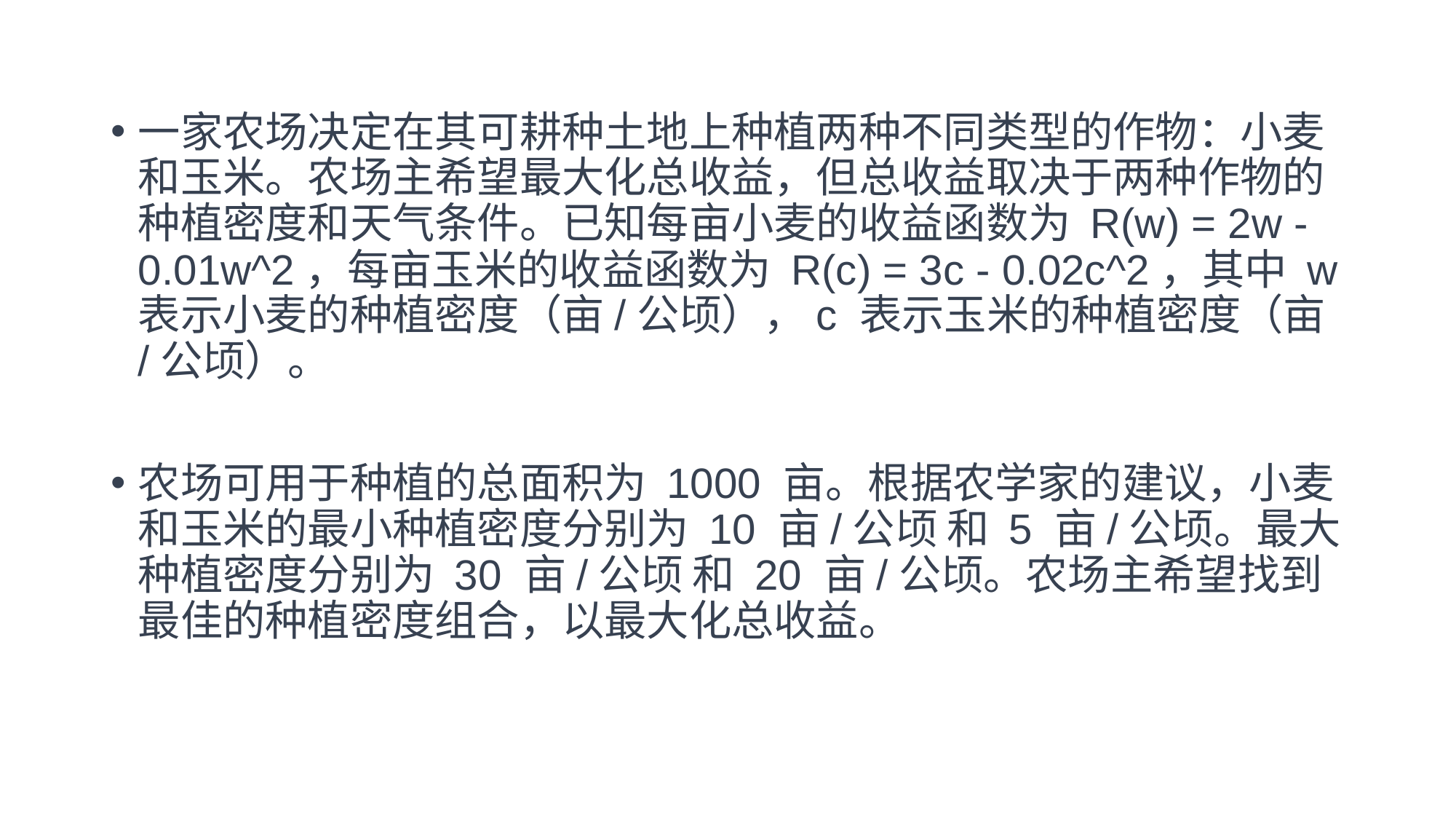

一家农场决定在其可耕种土地上种植两种不同类型的作物：小麦和玉米。农场主希望最大化总收益，但总收益取决于两种作物的种植密度和天气条件。已知每亩小麦的收益函数为 R(w) = 2w - 0.01w^2，每亩玉米的收益函数为 R(c) = 3c - 0.02c^2，其中 w 表示小麦的种植密度（亩/公顷），c 表示玉米的种植密度（亩/公顷）。

农场可用于种植的总面积为 1000 亩。根据农学家的建议，小麦和玉米的最小种植密度分别为 10 亩/公顷 和 5 亩/公顷。最大种植密度分别为 30 亩/公顷 和 20 亩/公顷。农场主希望找到最佳的种植密度组合，以最大化总收益。